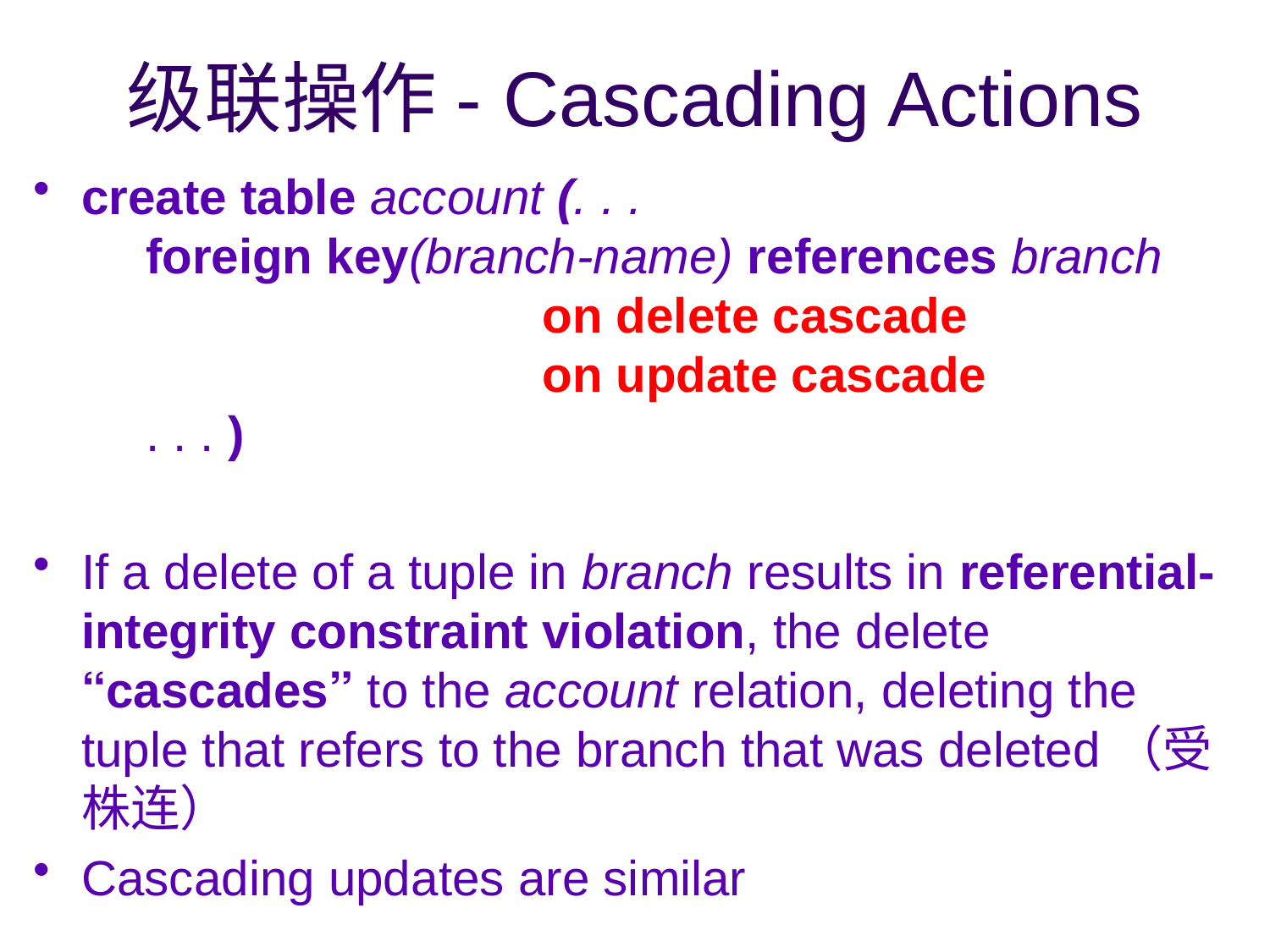

# 级联操作- Cascading Actions
create table account (. . .
	foreign key(branch-name) references branch
		on delete cascade
		on update cascade
	. . . )

If a delete of a tuple in branch results in referential-integrity constraint violation, the delete “cascades” to the account relation, deleting the tuple that refers to the branch that was deleted（受株连）
Cascading updates are similar